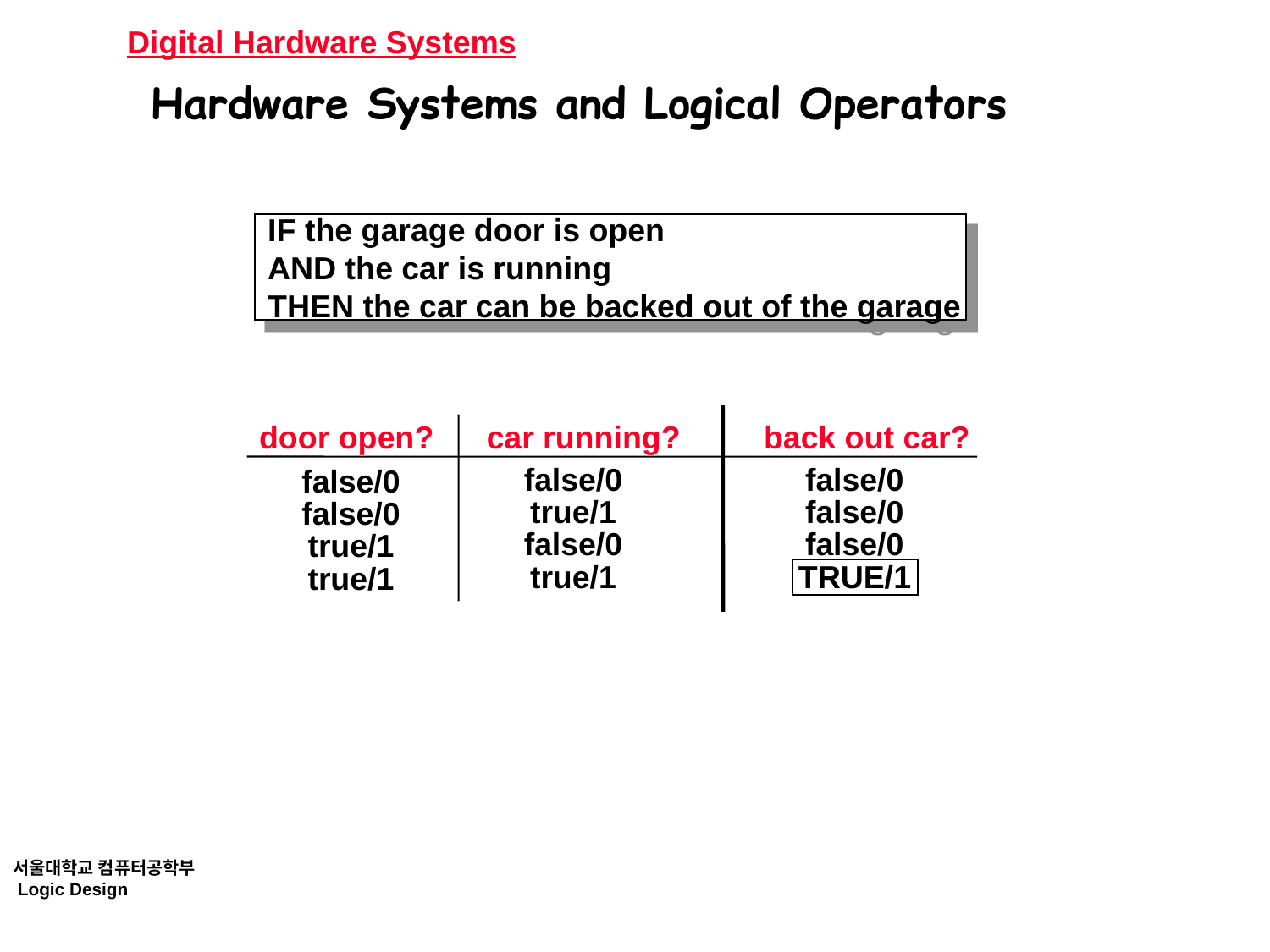

# Digital Hardware Systems
Hardware Systems and Logical Operators
IF the garage door is open
AND the car is running
THEN the car can be backed out of the garage

door open?
car running?
back out car?

false/0
true/1
false/0
true/1
false/0
false/0
false/0
TRUE/1
false/0
false/0
true/1
true/1

서울대학교 컴퓨터공학부
 Logic Design                                                                                                                                                                                                               Chap1.22